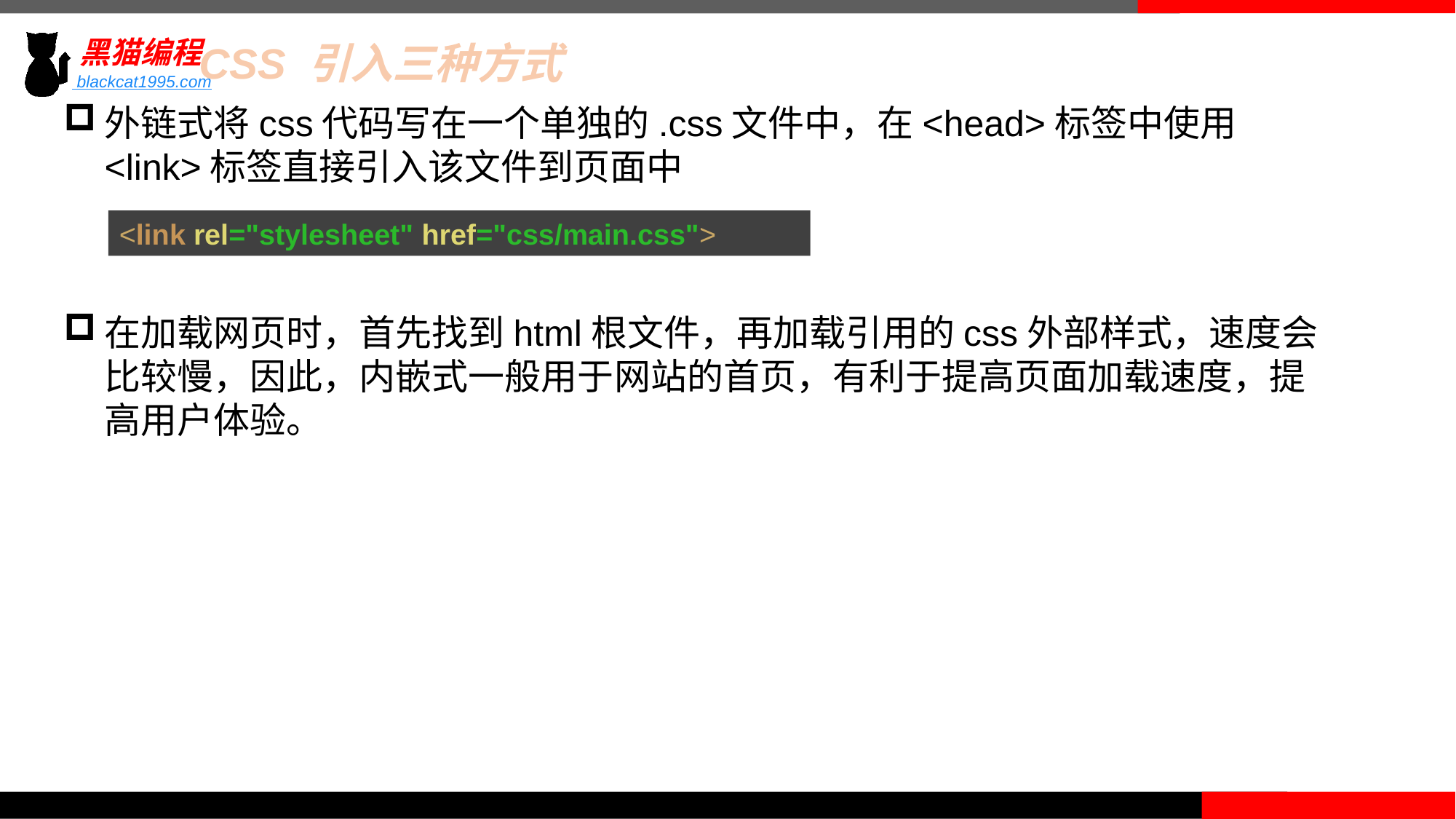

CSS 引入三种方式
外链式将css代码写在一个单独的.css文件中，在<head>标签中使用<link>标签直接引入该文件到页面中
<link rel="stylesheet" href="css/main.css">
在加载网页时，首先找到html根文件，再加载引用的css外部样式，速度会比较慢，因此，内嵌式一般用于网站的首页，有利于提高页面加载速度，提高用户体验。